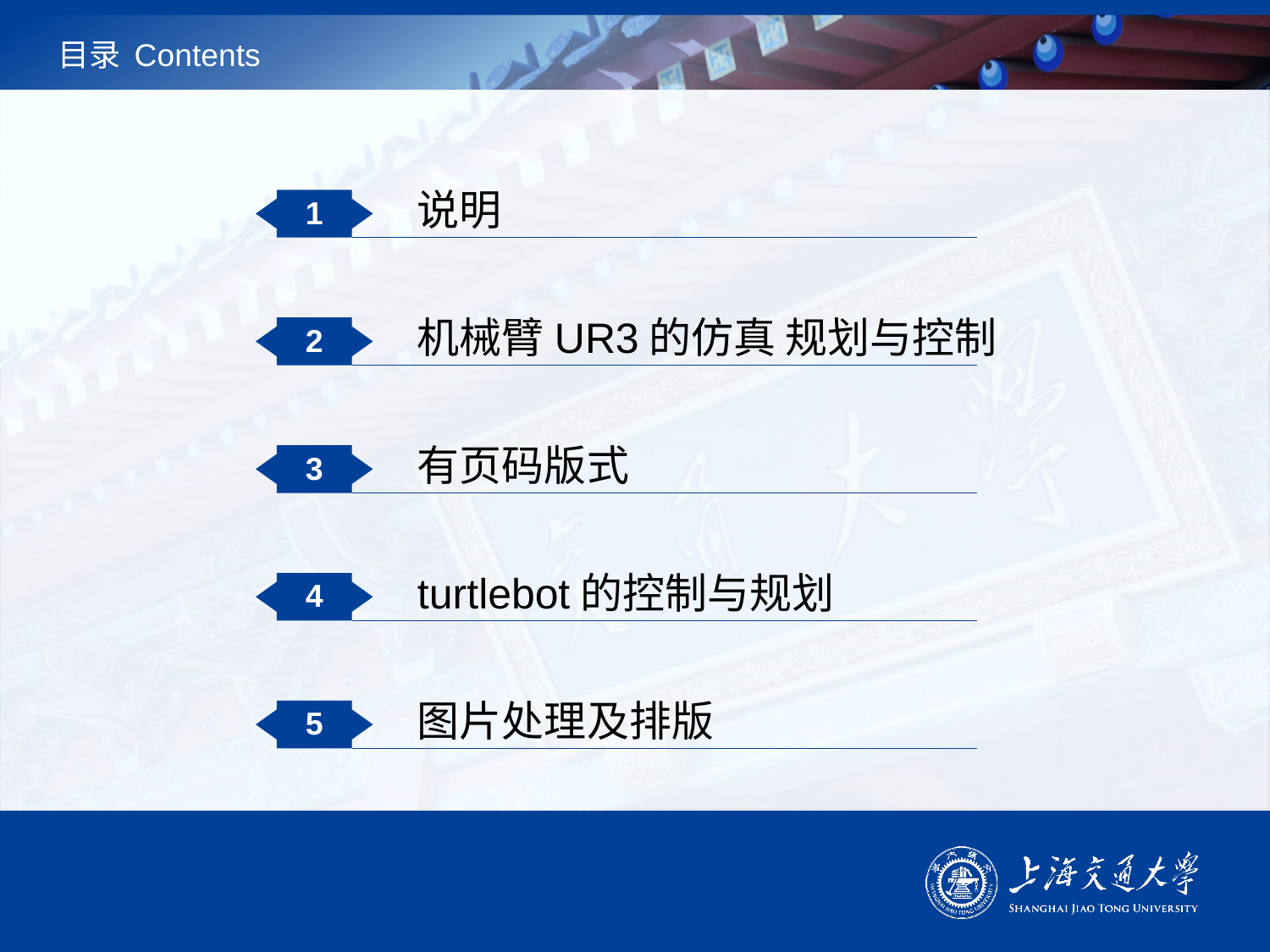

# 目录 Contents
说明
1

机械臂UR3的仿真 规划与控制
2

有页码版式
3

turtlebot的控制与规划
4

图片处理及排版
5